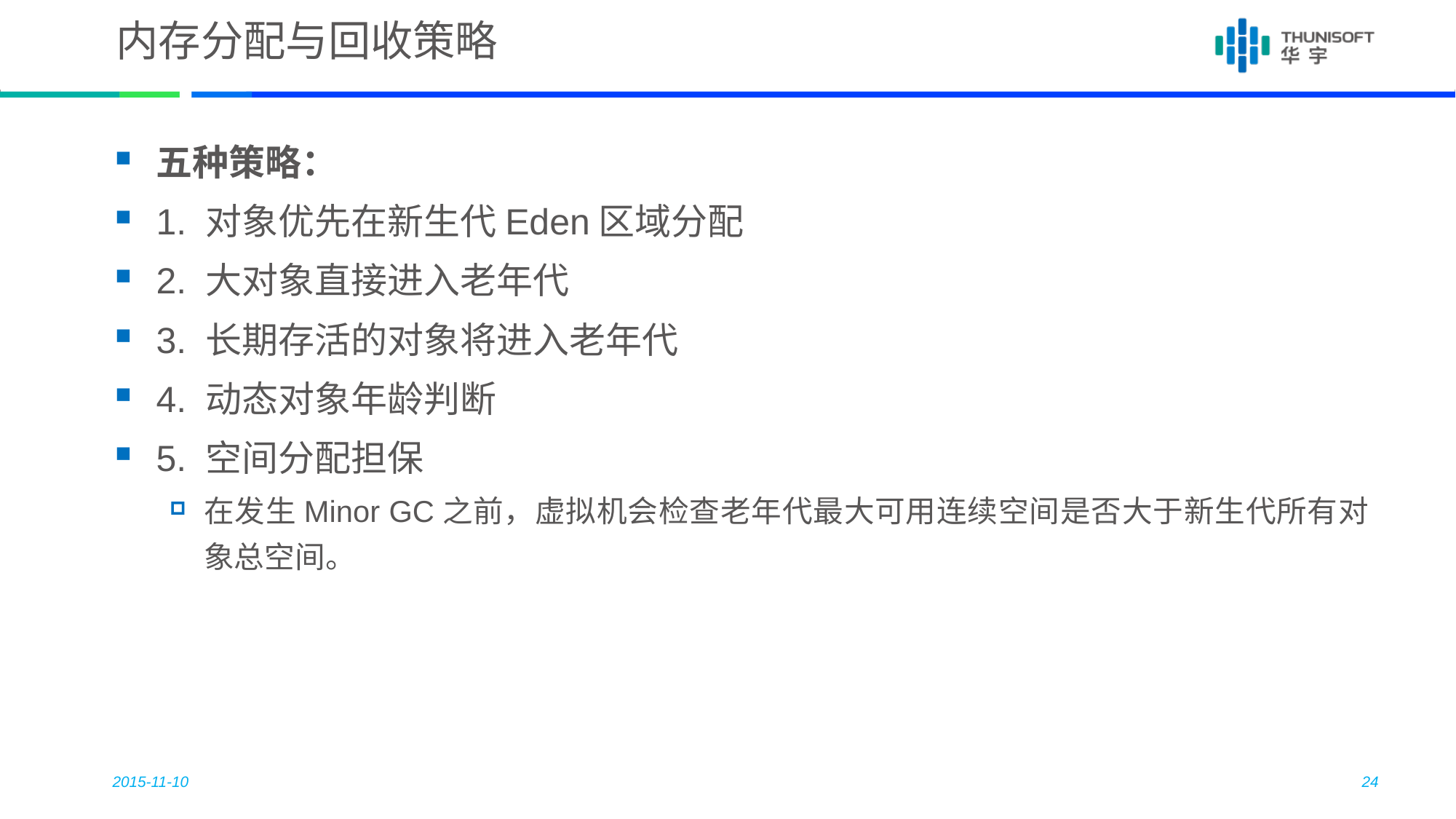

# 内存分配与回收策略
五种策略：
1. 对象优先在新生代Eden区域分配
2. 大对象直接进入老年代
3. 长期存活的对象将进入老年代
4. 动态对象年龄判断
5. 空间分配担保
在发生Minor GC之前，虚拟机会检查老年代最大可用连续空间是否大于新生代所有对象总空间。

2015-11-10
24